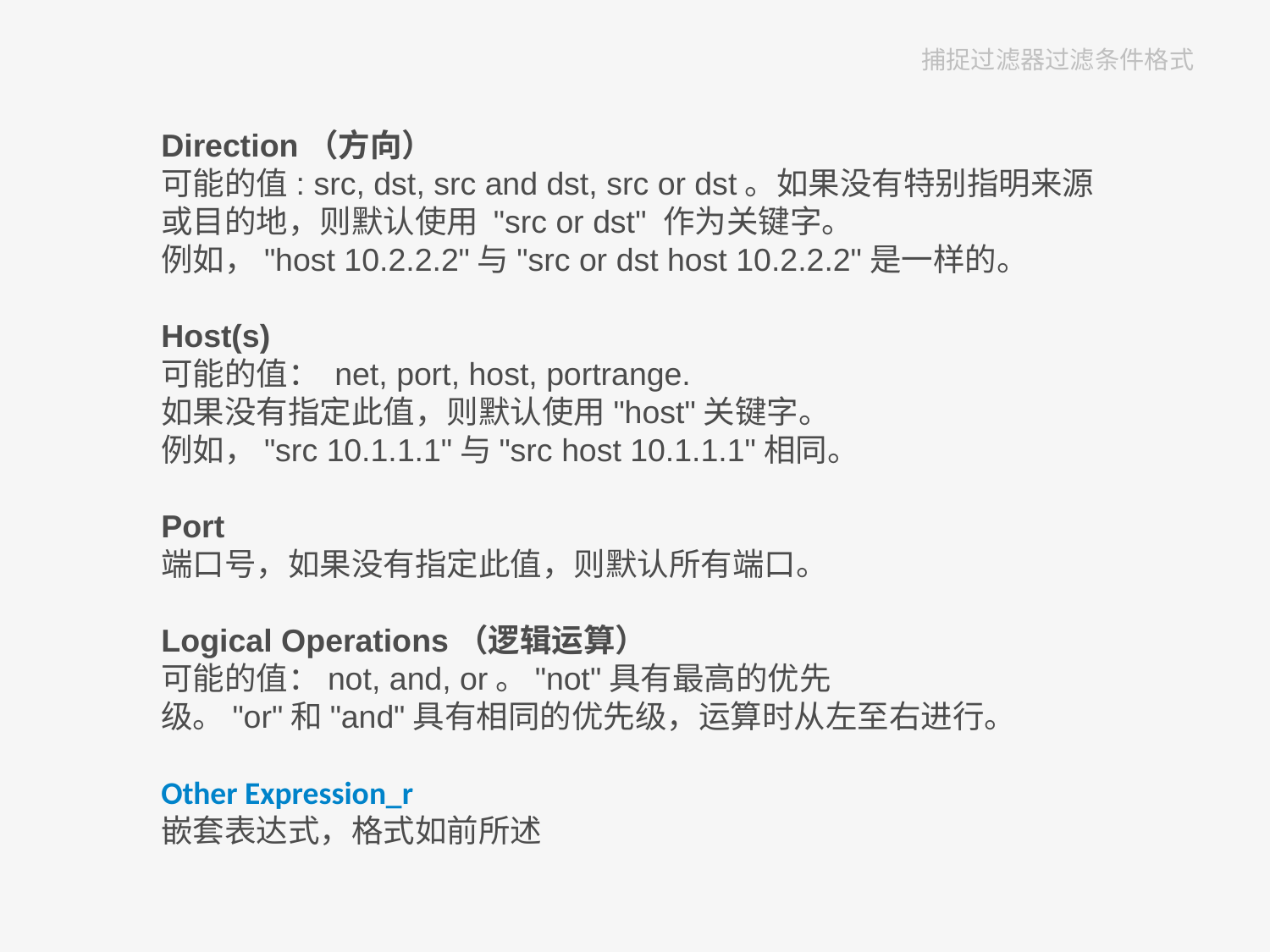

# 捕捉过滤器过滤条件格式
Direction（方向）
可能的值: src, dst, src and dst, src or dst。如果没有特别指明来源或目的地，则默认使用 "src or dst" 作为关键字。
例如，"host 10.2.2.2"与"src or dst host 10.2.2.2"是一样的。
Host(s)
可能的值： net, port, host, portrange.
如果没有指定此值，则默认使用"host"关键字。
例如，"src 10.1.1.1"与"src host 10.1.1.1"相同。
Port
端口号，如果没有指定此值，则默认所有端口。
Logical Operations（逻辑运算）
可能的值：not, and, or。"not"具有最高的优先级。"or"和"and"具有相同的优先级，运算时从左至右进行。

Other Expression_r
嵌套表达式，格式如前所述